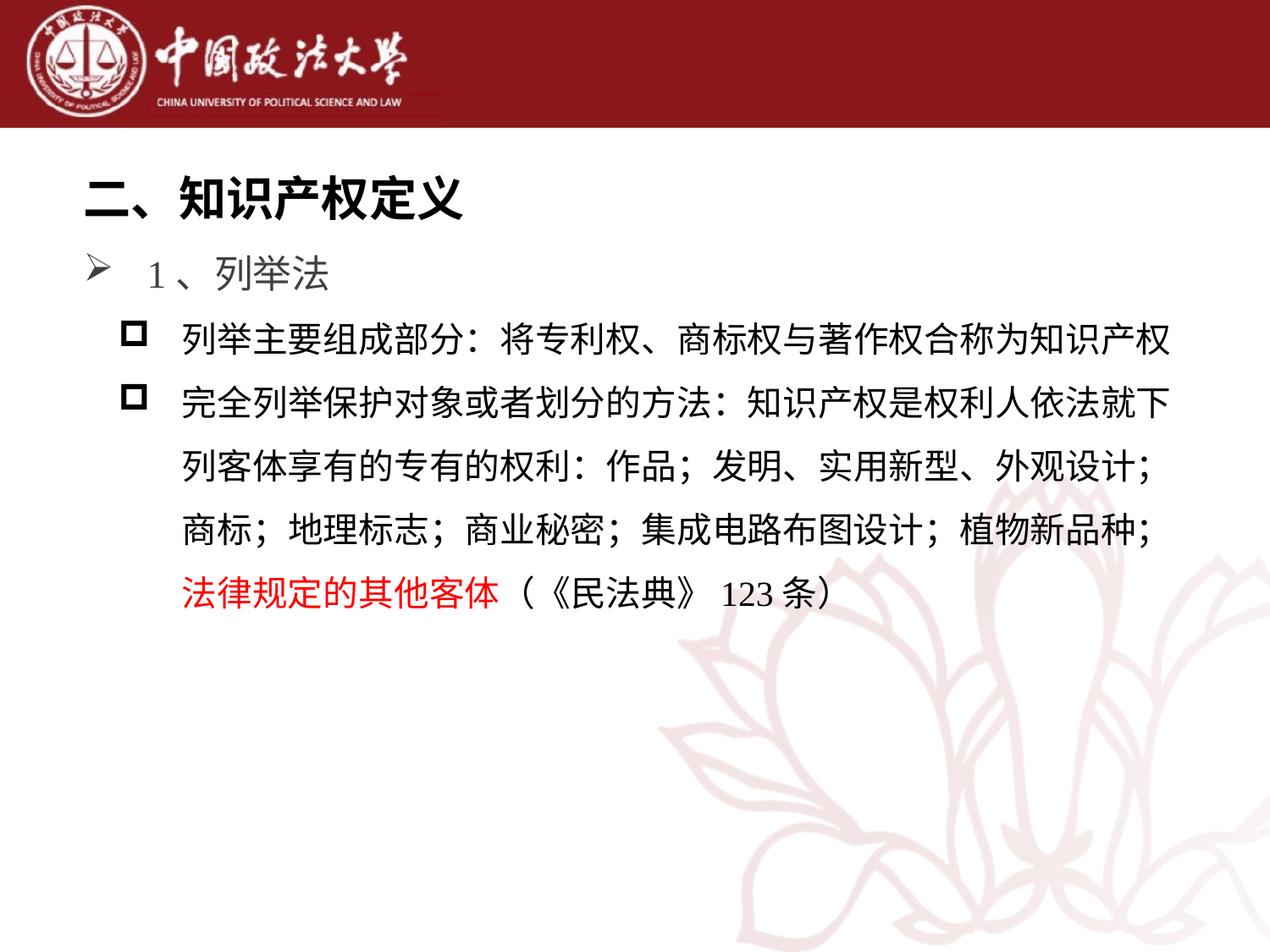

二、知识产权定义
1、列举法
列举主要组成部分：将专利权、商标权与著作权合称为知识产权
完全列举保护对象或者划分的方法：知识产权是权利人依法就下列客体享有的专有的权利：作品；发明、实用新型、外观设计；商标；地理标志；商业秘密；集成电路布图设计；植物新品种；法律规定的其他客体（《民法典》123条）